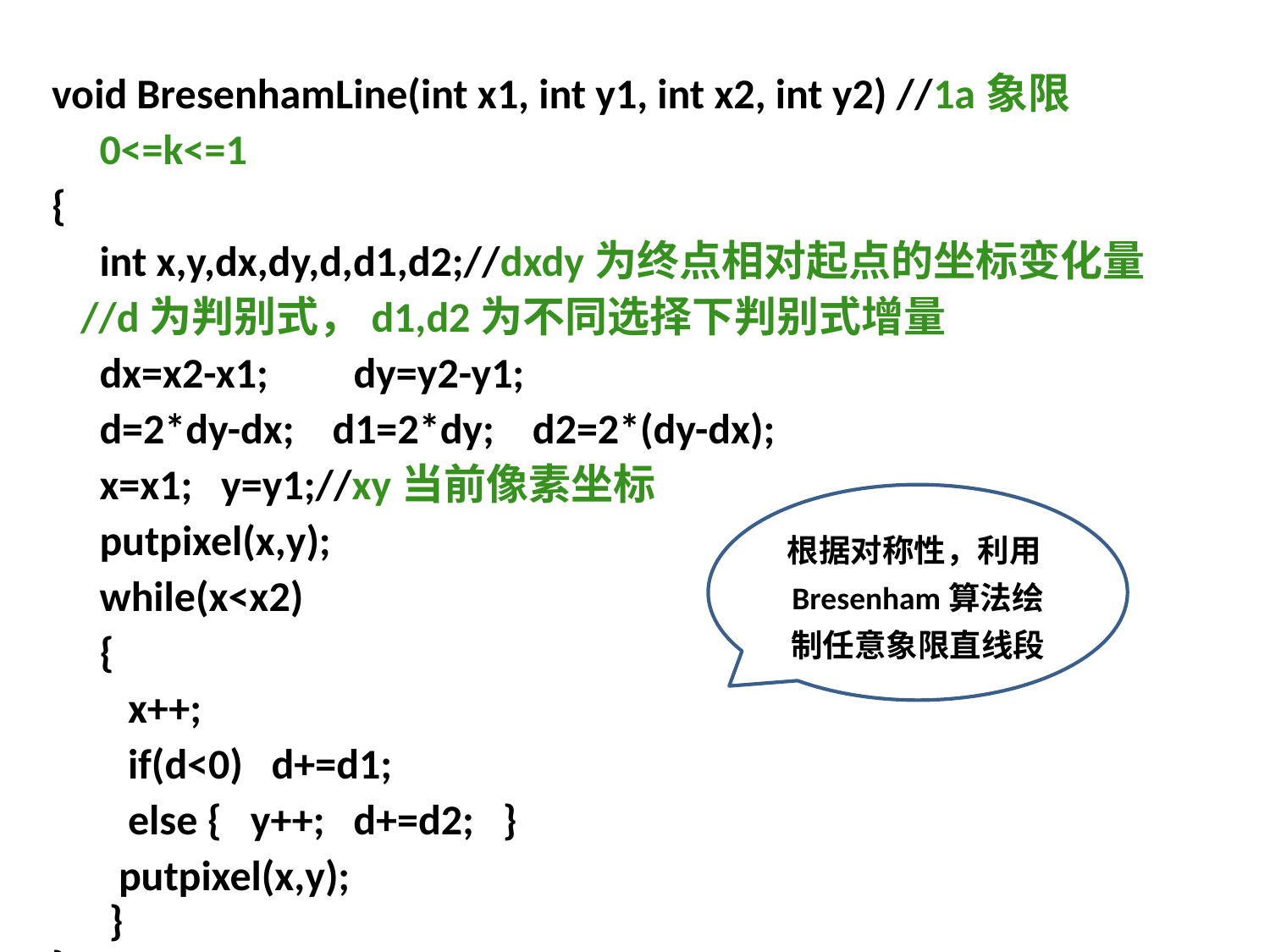

void BresenhamLine(int x1, int y1, int x2, int y2) //1a象限 0<=k<=1
{
	int x,y,dx,dy,d,d1,d2;//dxdy为终点相对起点的坐标变化量
   //d为判别式，d1,d2为不同选择下判别式增量
	dx=x2-x1;	dy=y2-y1;
     d=2*dy-dx;    d1=2*dy;    d2=2*(dy-dx);
     x=x1;   y=y1;//xy当前像素坐标
	putpixel(x,y);
     while(x<x2)
     {
        x++;
        if(d<0)   d+=d1;
        else {   y++;   d+=d2;   }
       putpixel(x,y);
      }
}
根据对称性，利用Bresenham算法绘制任意象限直线段